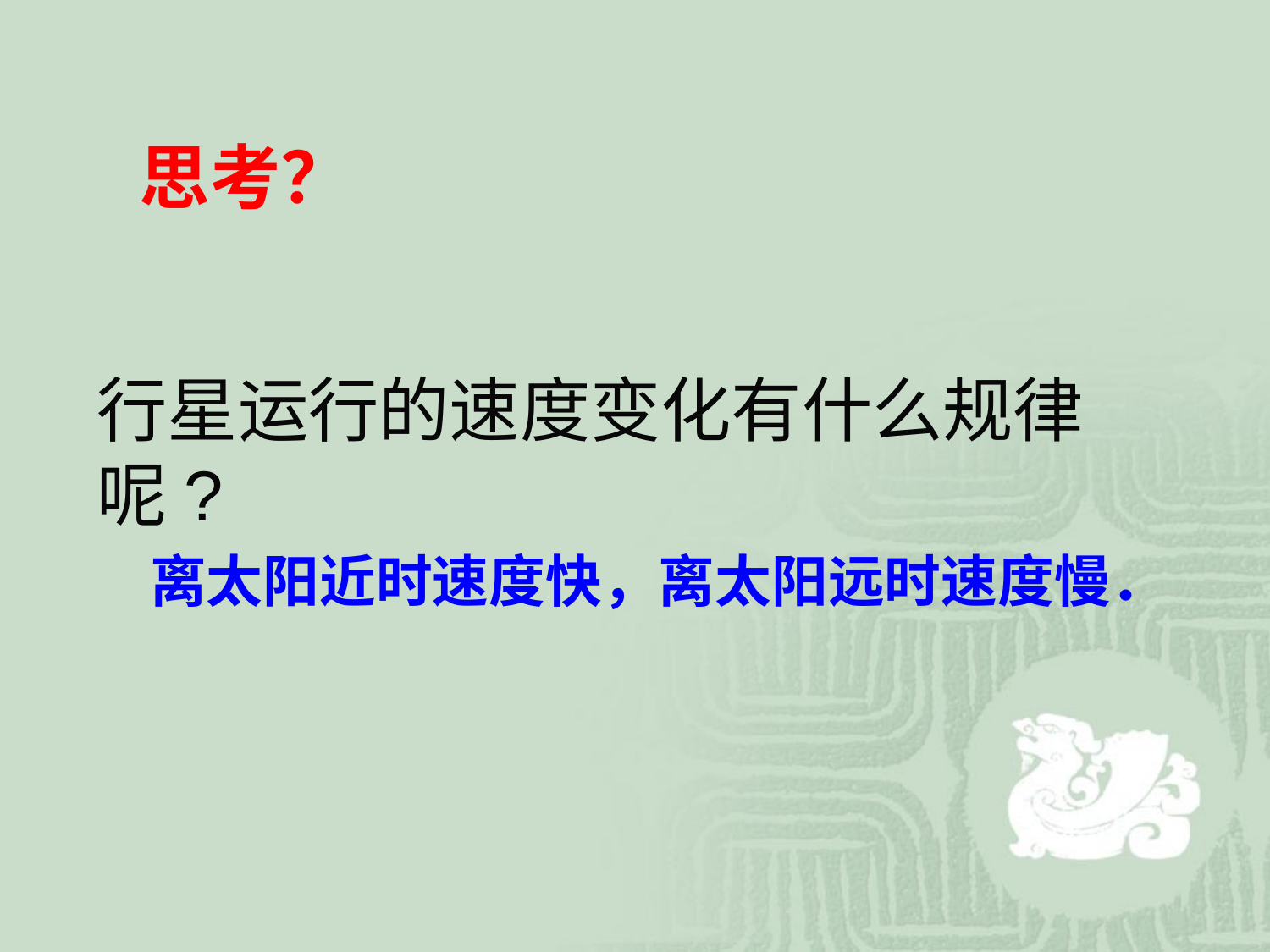

思考？
行星运行的速度变化有什么规律呢?
离太阳近时速度快，离太阳远时速度慢．